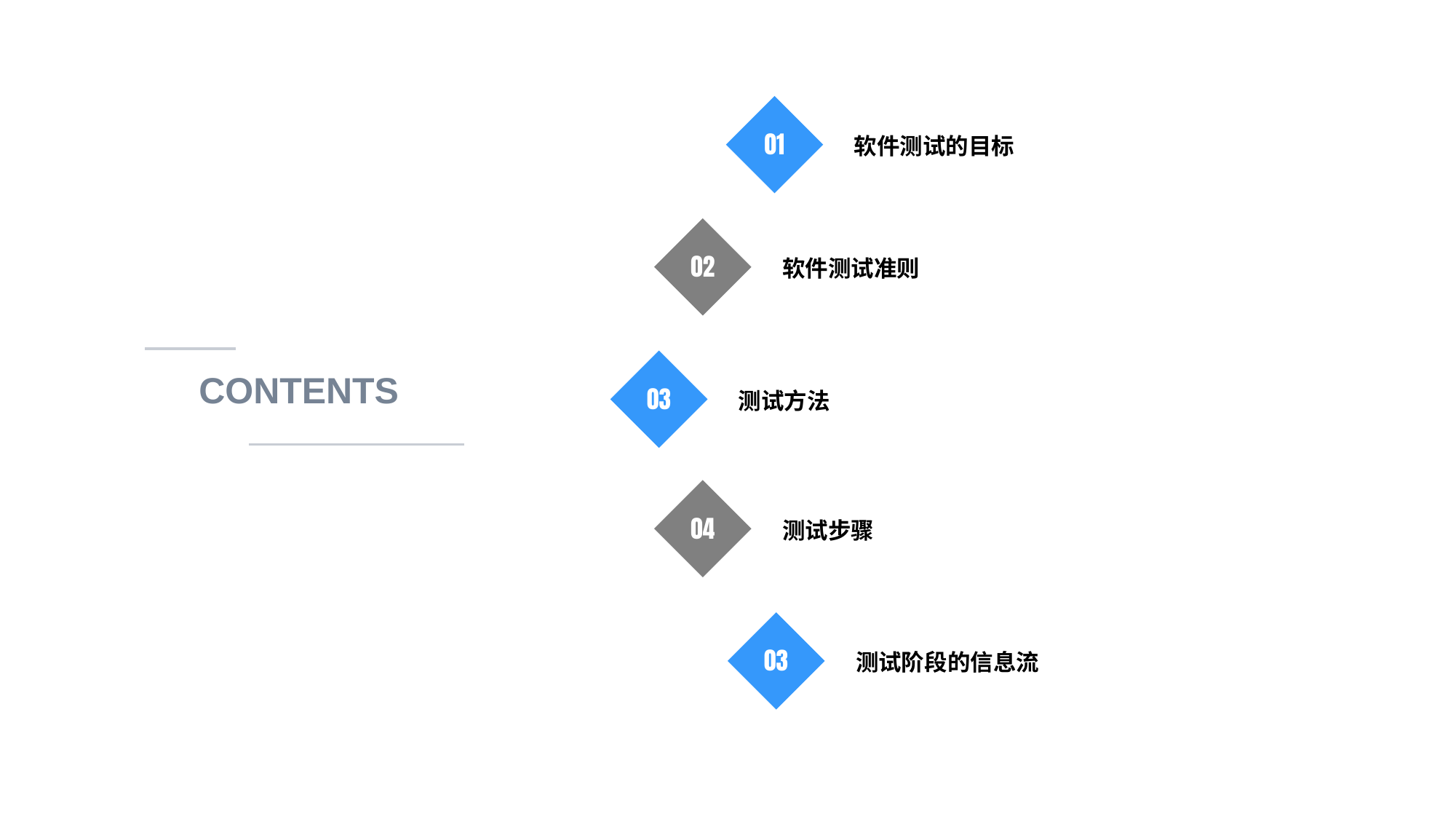

01
软件测试的目标
02
软件测试准则
03
CONTENTS
测试方法
04
测试步骤
03
测试阶段的信息流